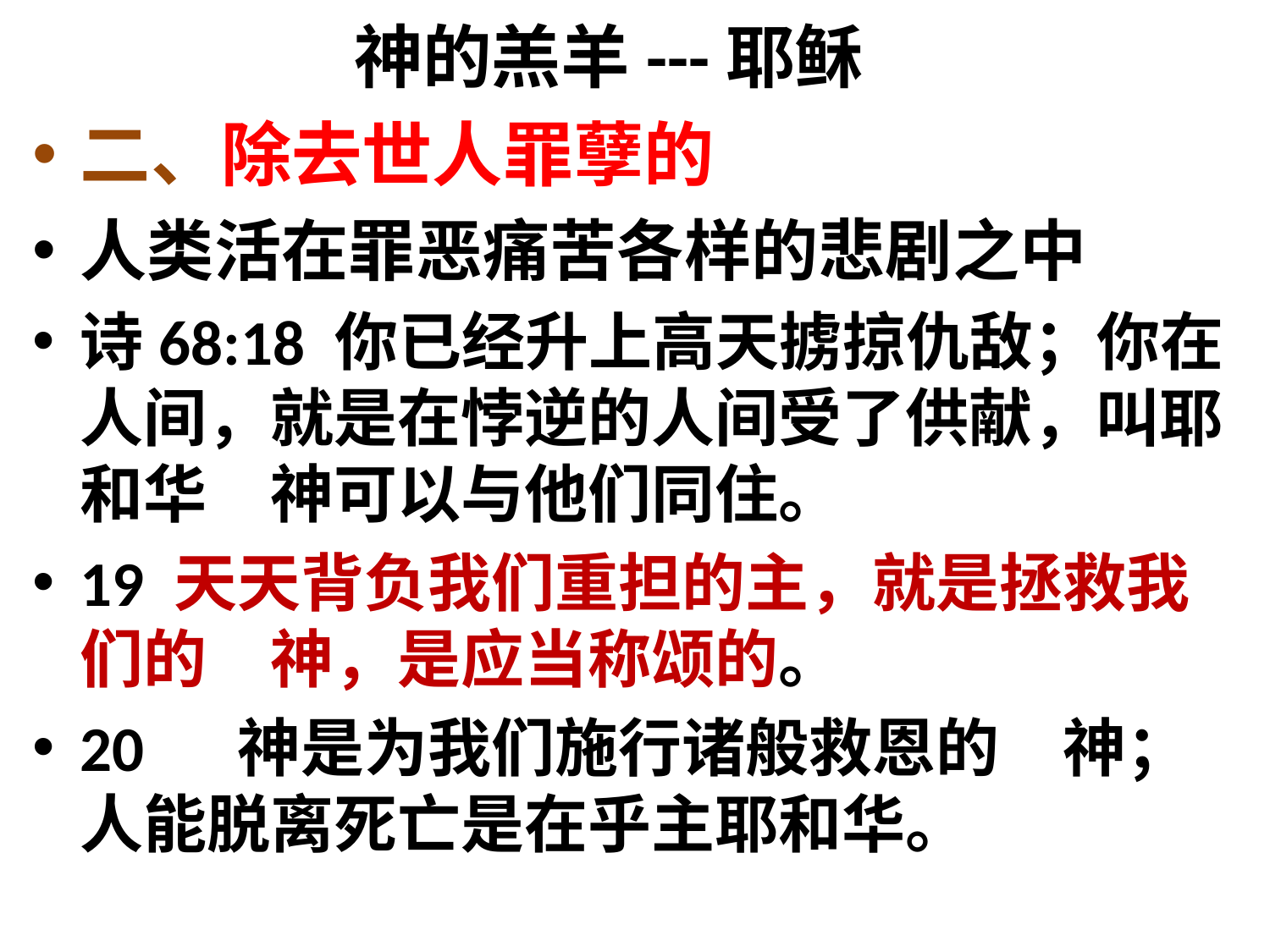

# 神的羔羊---耶稣
二、除去世人罪孽的
人类活在罪恶痛苦各样的悲剧之中
诗68:18 你已经升上高天掳掠仇敌；你在人间，就是在悖逆的人间受了供献，叫耶和华　神可以与他们同住。
19 天天背负我们重担的主，就是拯救我们的　神，是应当称颂的。
20 　神是为我们施行诸般救恩的　神；人能脱离死亡是在乎主耶和华。